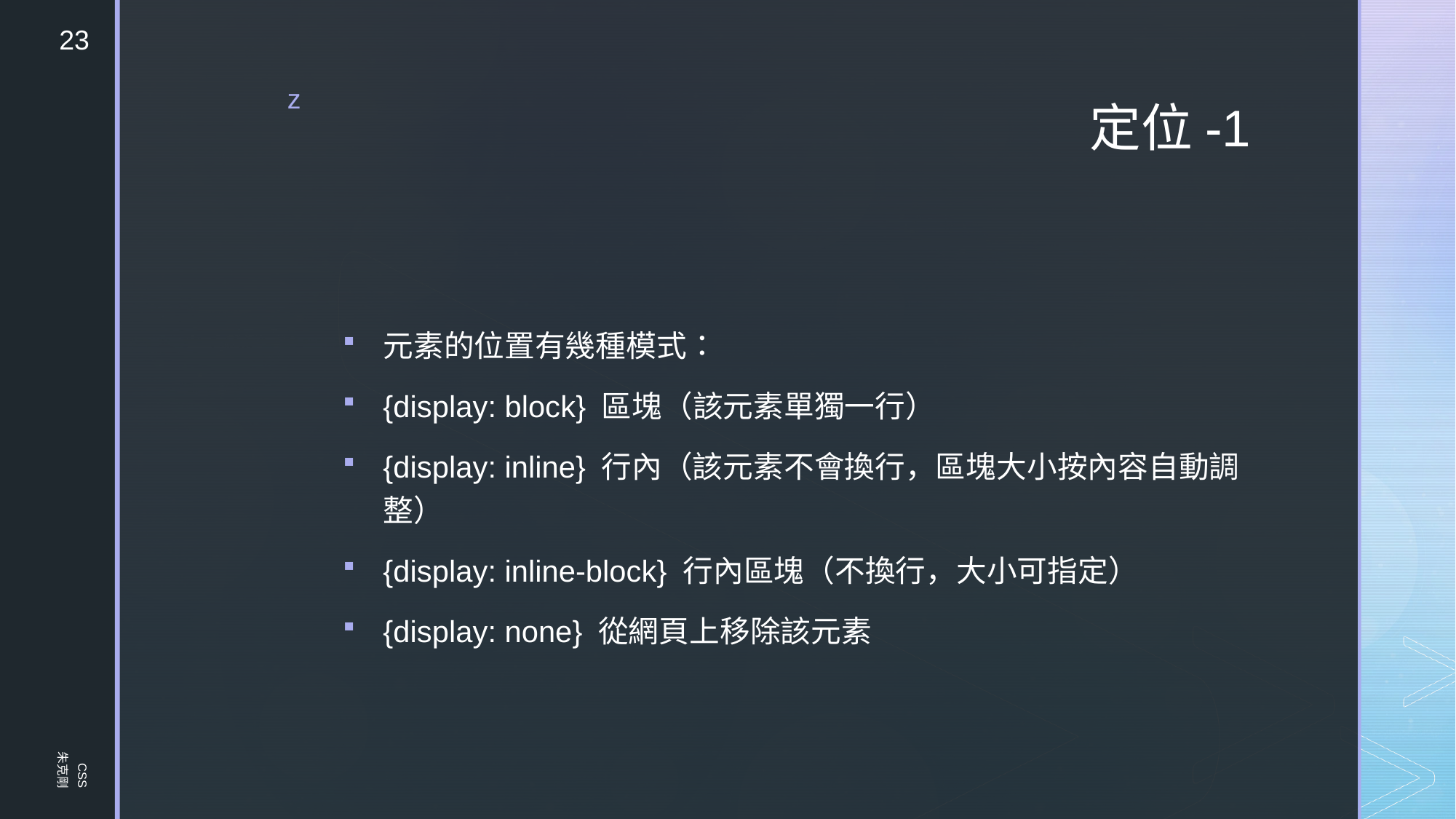

23
# 定位-1
元素的位置有幾種模式：
{display: block} 區塊（該元素單獨一行）
{display: inline} 行內（該元素不會換行，區塊大小按內容自動調整）
{display: inline-block} 行內區塊（不換行，大小可指定）
{display: none} 從網頁上移除該元素
CSS
朱克剛